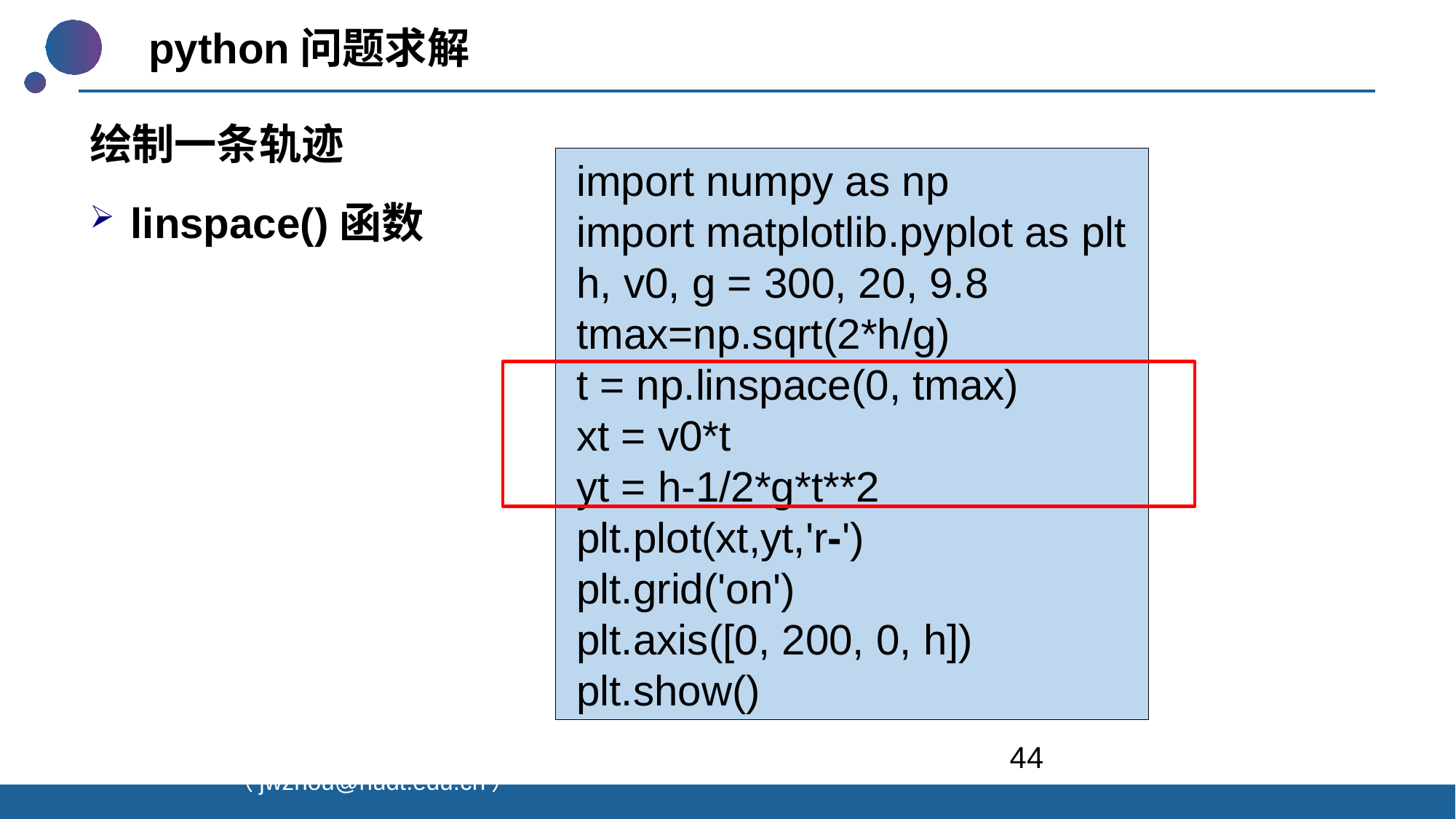

python问题求解

绘制一条轨迹
import numpy as np
import matplotlib.pyplot as plt
h, v0, g = 300, 20, 9.8
tmax=np.sqrt(2*h/g)
t = np.linspace(0, tmax)
xt = v0*t
yt = h-1/2*g*t**2
plt.plot(xt,yt,'r-')
plt.grid('on')
plt.axis([0, 200, 0, h])
plt.show()
linspace()函数

44
制作人：周竞文（jwzhou@nudt.edu.cn）